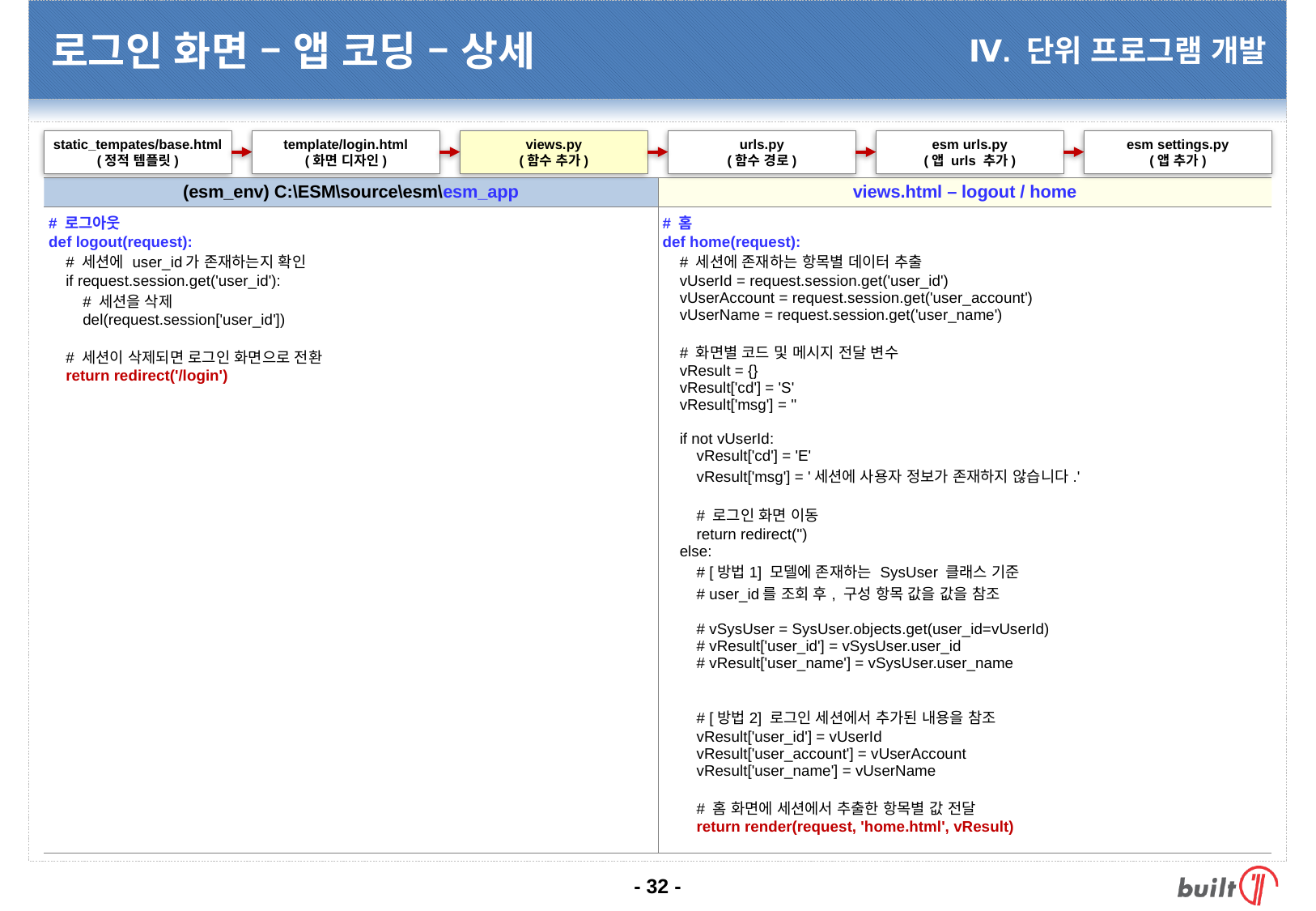

# 로그인 화면 – 앱 코딩 – 상세
Ⅳ. 단위 프로그램 개발
static_tempates/base.html
(정적 템플릿)
template/login.html
(화면 디자인)
views.py
(함수 추가)
urls.py
(함수 경로)
esm urls.py
(앱 urls 추가)
esm settings.py
(앱 추가)
| (esm\_env) C:\ESM\source\esm\esm\_app | views.html – logout / home |
| --- | --- |
| # 로그아웃 def logout(request): # 세션에 user\_id가 존재하는지 확인 if request.session.get('user\_id'): # 세션을 삭제 del(request.session['user\_id']) # 세션이 삭제되면 로그인 화면으로 전환 return redirect('/login') | # 홈 def home(request): # 세션에 존재하는 항목별 데이터 추출 vUserId = request.session.get('user\_id') vUserAccount = request.session.get('user\_account') vUserName = request.session.get('user\_name') # 화면별 코드 및 메시지 전달 변수 vResult = {} vResult['cd'] = 'S' vResult['msg'] = '' if not vUserId: vResult['cd'] = 'E' vResult['msg'] = '세션에 사용자 정보가 존재하지 않습니다.' # 로그인 화면 이동 return redirect('') else: # [방법1] 모델에 존재하는 SysUser 클래스 기준 # user\_id를 조회 후, 구성 항목 값을 값을 참조 # vSysUser = SysUser.objects.get(user\_id=vUserId) # vResult['user\_id'] = vSysUser.user\_id # vResult['user\_name'] = vSysUser.user\_name # [방법2] 로그인 세션에서 추가된 내용을 참조 vResult['user\_id'] = vUserId vResult['user\_account'] = vUserAccount vResult['user\_name'] = vUserName # 홈 화면에 세션에서 추출한 항목별 값 전달 return render(request, 'home.html', vResult) |